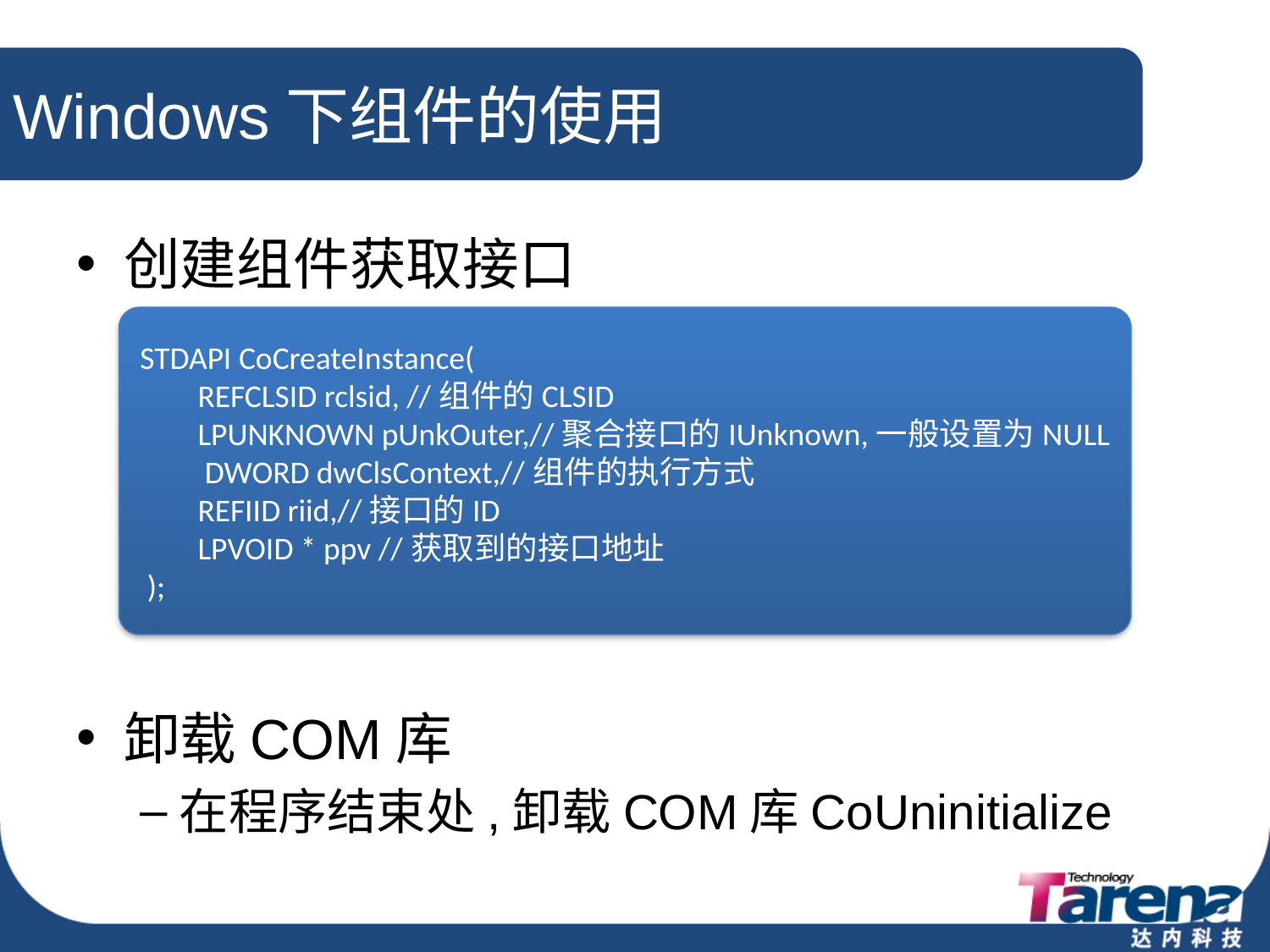

# Windows下组件的使用
创建组件获取接口

卸载COM库
在程序结束处,卸载COM库CoUninitialize
STDAPI CoCreateInstance(
        REFCLSID rclsid, //组件的CLSID
        LPUNKNOWN pUnkOuter,//聚合接口的IUnknown,一般设置为NULL
         DWORD dwClsContext,//组件的执行方式
        REFIID riid,//接口的ID
        LPVOID * ppv //获取到的接口地址
 );